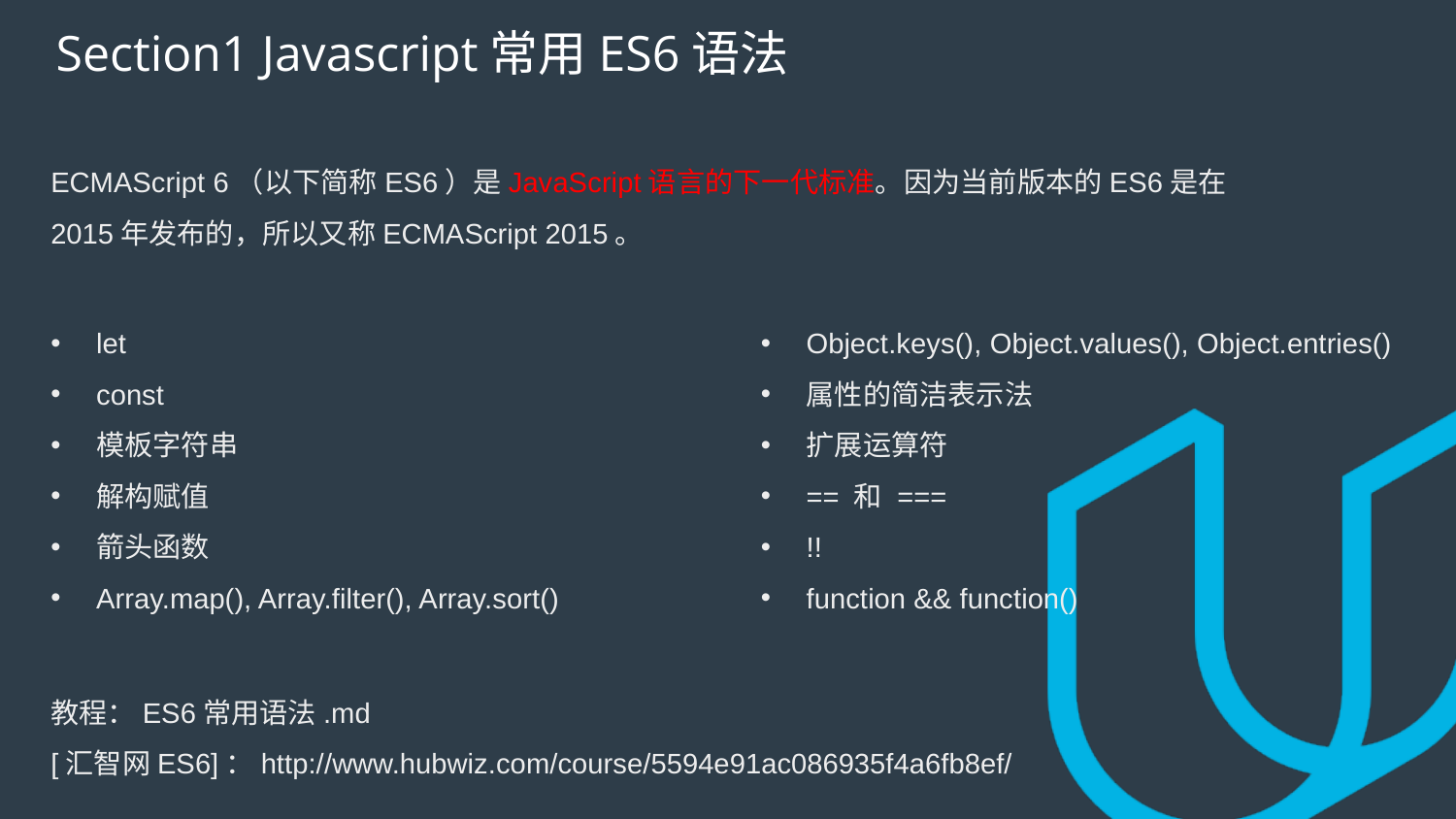

# Section1 Javascript常用ES6语法
ECMAScript 6（以下简称ES6）是JavaScript语言的下一代标准。因为当前版本的ES6是在2015年发布的，所以又称ECMAScript 2015。
Object.keys(), Object.values(), Object.entries()
属性的简洁表示法
扩展运算符
== 和 ===
!!
function && function()
let
const
模板字符串
解构赋值
箭头函数
Array.map(), Array.filter(), Array.sort()
教程：ES6常用语法.md
[汇智网ES6]：http://www.hubwiz.com/course/5594e91ac086935f4a6fb8ef/